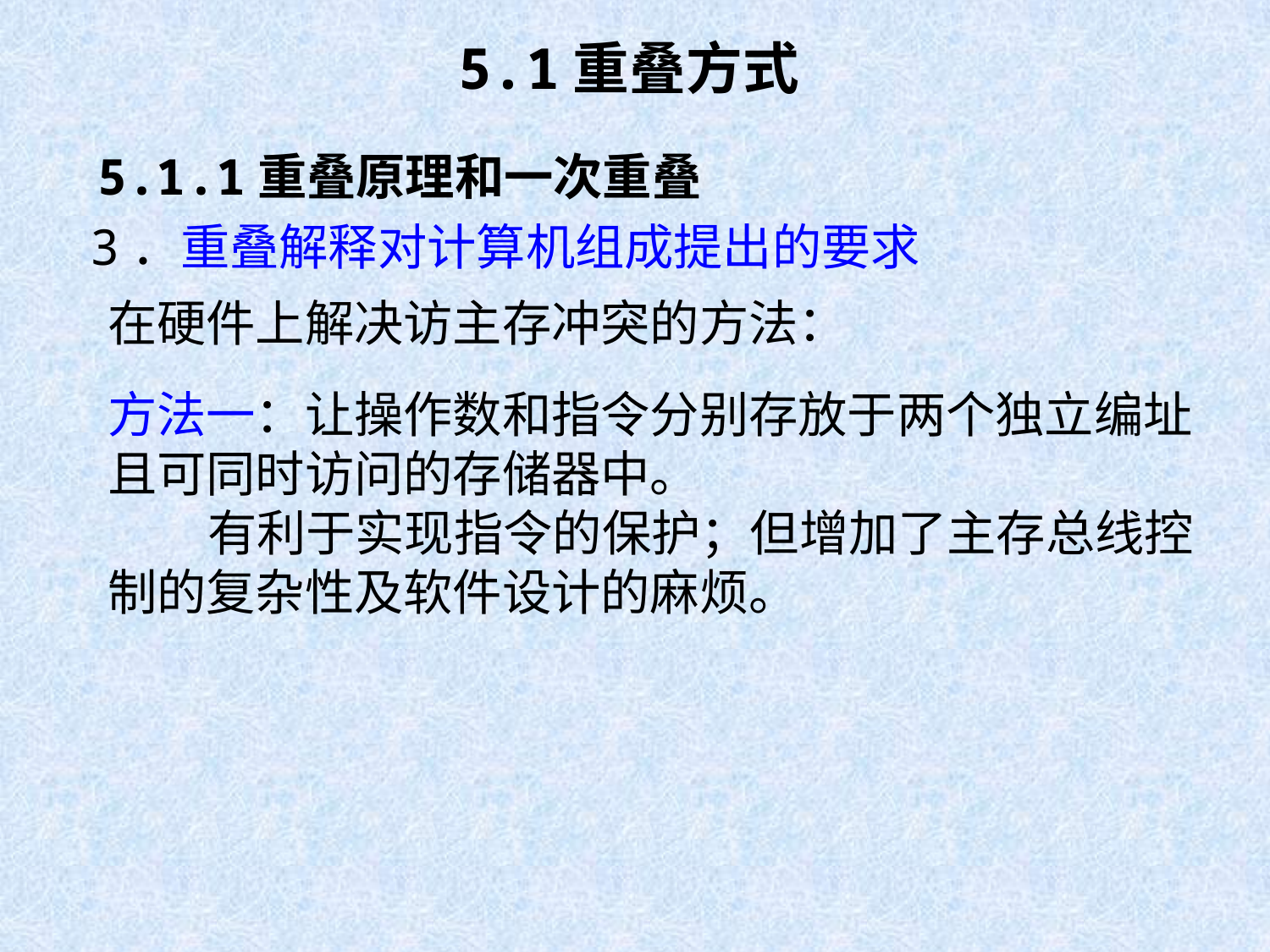

# 5.1重叠方式
5.1.1重叠原理和一次重叠
3．重叠解释对计算机组成提出的要求
在硬件上解决访主存冲突的方法：
方法一：让操作数和指令分别存放于两个独立编址且可同时访问的存储器中。
        有利于实现指令的保护；但增加了主存总线控制的复杂性及软件设计的麻烦。